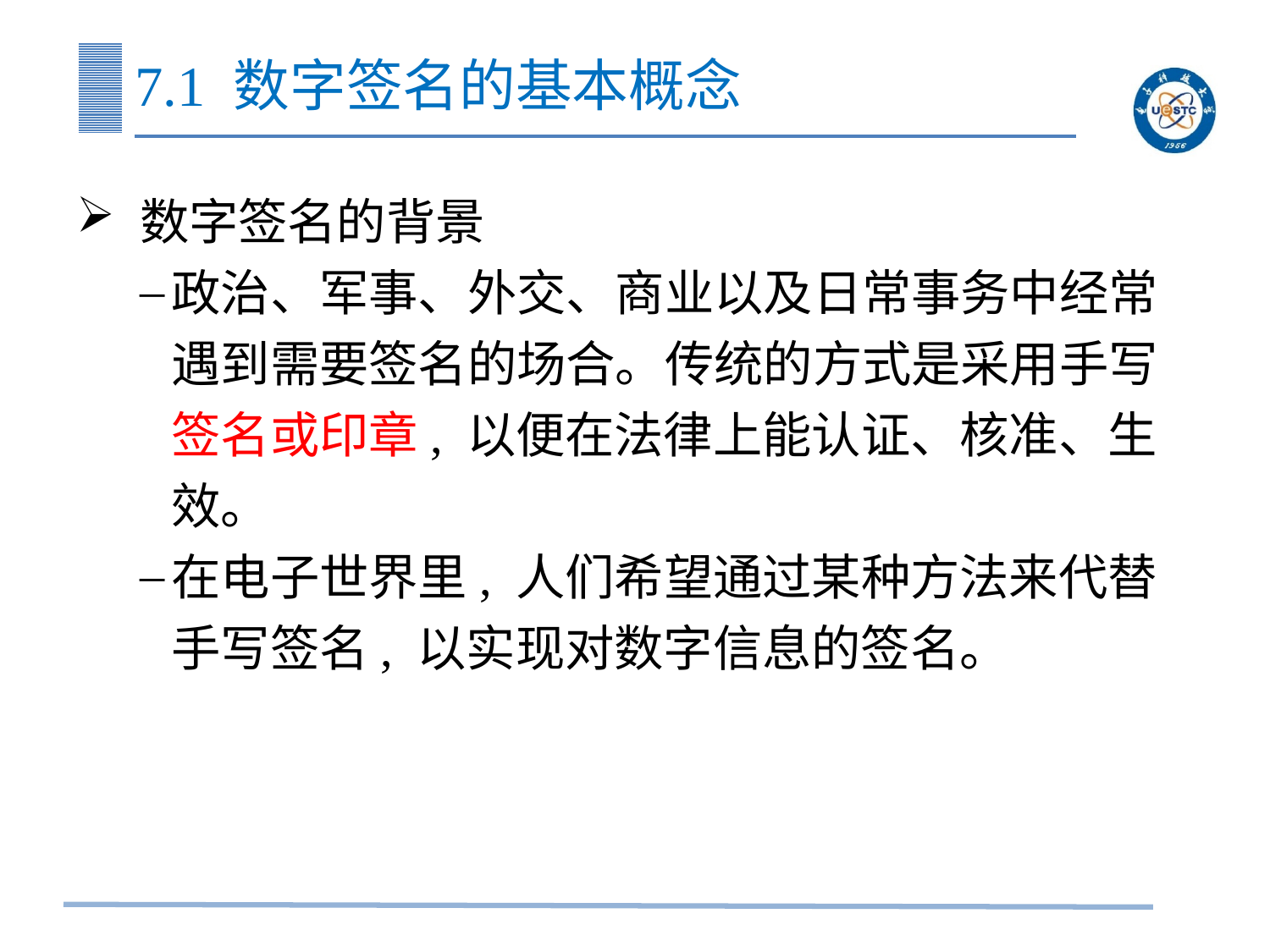

# 7.1 数字签名的基本概念
数字签名的背景
政治、军事、外交、商业以及日常事务中经常遇到需要签名的场合。传统的方式是采用手写签名或印章, 以便在法律上能认证、核准、生效。
在电子世界里, 人们希望通过某种方法来代替手写签名, 以实现对数字信息的签名。